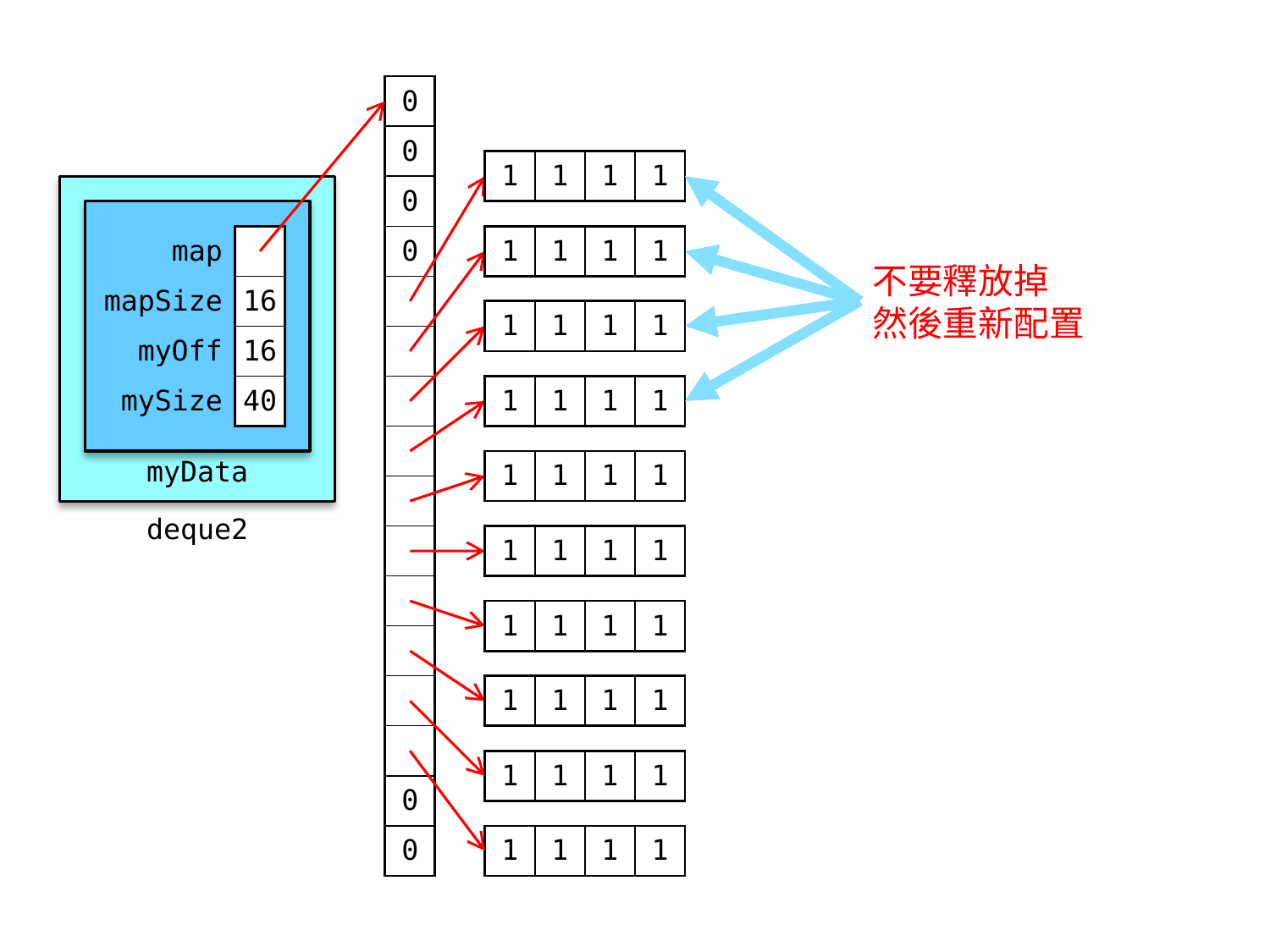

| 0 |
| --- |
| 0 |
| 0 |
| 0 |
|  |
|  |
|  |
|  |
|  |
|  |
|  |
|  |
|  |
|  |
| 0 |
| 0 |

| 1 | 1 | 1 | 1 |
| --- | --- | --- | --- |

| map |  |
| --- | --- |
| mapSize | 16 |
| myOff | 16 |
| mySize | 40 |
| 1 | 1 | 1 | 1 |
| --- | --- | --- | --- |

不要釋放掉
然後重新配置
| 1 | 1 | 1 | 1 |
| --- | --- | --- | --- |

| 1 | 1 | 1 | 1 |
| --- | --- | --- | --- |

| 1 | 1 | 1 | 1 |
| --- | --- | --- | --- |
myData

deque2
| 1 | 1 | 1 | 1 |
| --- | --- | --- | --- |

| 1 | 1 | 1 | 1 |
| --- | --- | --- | --- |

| 1 | 1 | 1 | 1 |
| --- | --- | --- | --- |

| 1 | 1 | 1 | 1 |
| --- | --- | --- | --- |
| 1 | 1 | 1 | 1 |
| --- | --- | --- | --- |